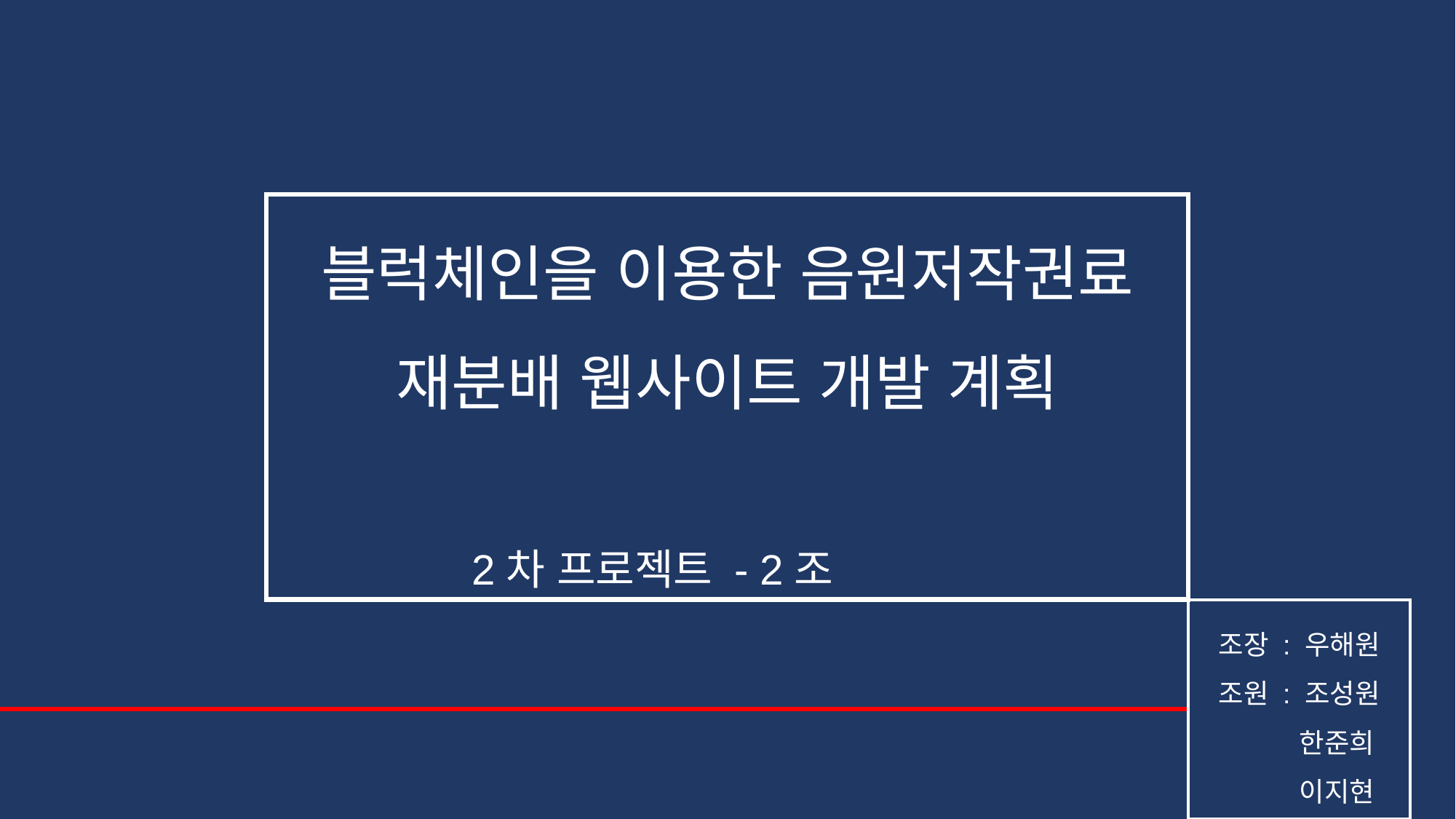

블럭체인을 이용한 음원저작권료 재분배 웹사이트 개발 계획

2차 프로젝트 - 2조
조장 : 우해원
조원 : 조성원
         한준희
         이지현